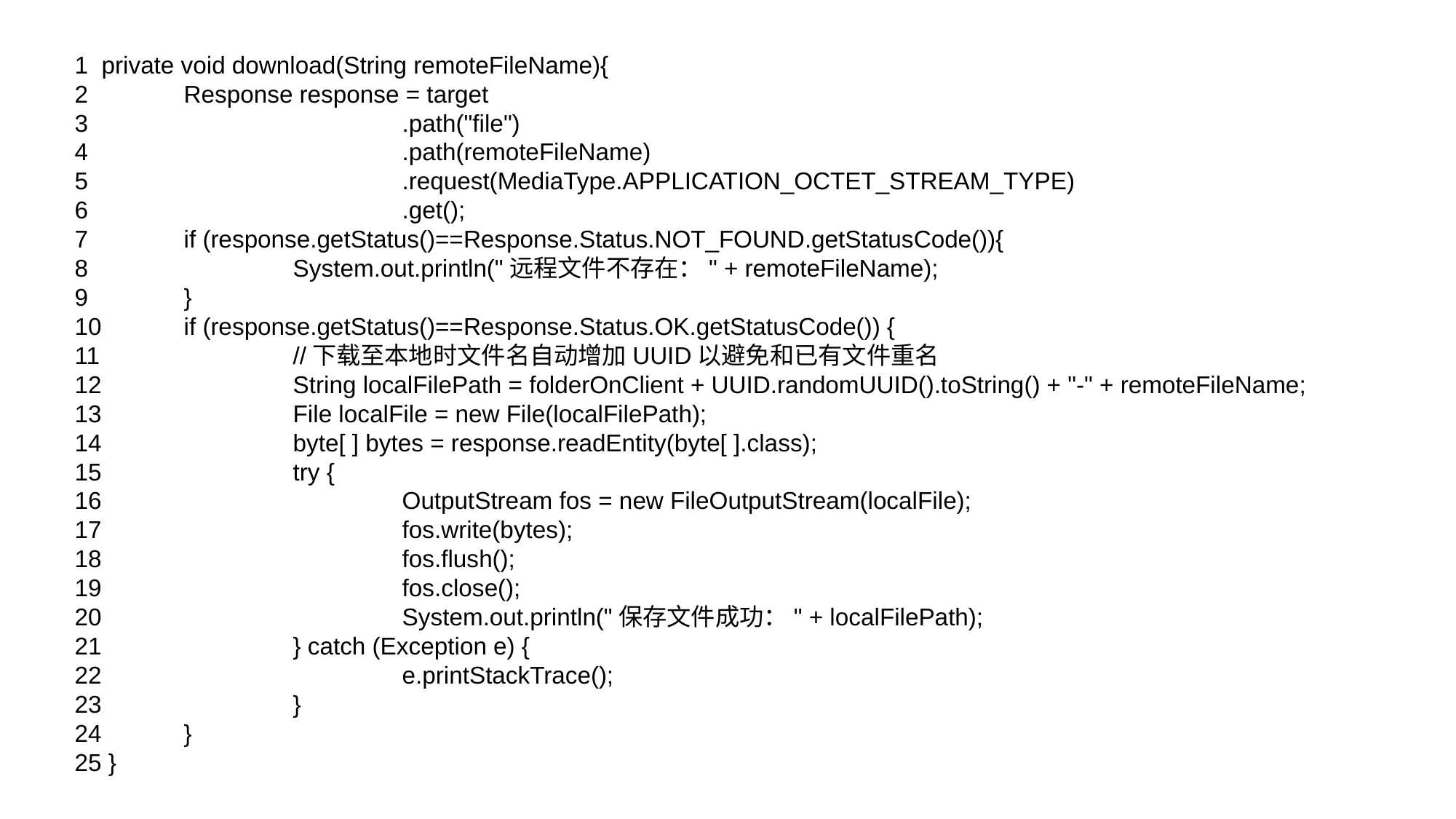

1  private void download(String remoteFileName){
2  	Response response = target
3  			.path("file")
4  			.path(remoteFileName)
5  			.request(MediaType.APPLICATION_OCTET_STREAM_TYPE)
6  			.get();
7  	if (response.getStatus()==Response.Status.NOT_FOUND.getStatusCode()){
8  		System.out.println("远程文件不存在：" + remoteFileName);
9  	}
10 	if (response.getStatus()==Response.Status.OK.getStatusCode()) {
11 		//下载至本地时文件名自动增加UUID以避免和已有文件重名
12 		String localFilePath = folderOnClient + UUID.randomUUID().toString() + "-" + remoteFileName;
13 		File localFile = new File(localFilePath);
14 		byte[ ] bytes = response.readEntity(byte[ ].class);
15 		try {
16 			OutputStream fos = new FileOutputStream(localFile);
17 			fos.write(bytes);
18 			fos.flush();
19 			fos.close();
20 			System.out.println("保存文件成功：" + localFilePath);
21 		} catch (Exception e) {
22 			e.printStackTrace();
23 		}
24 	}
25 }